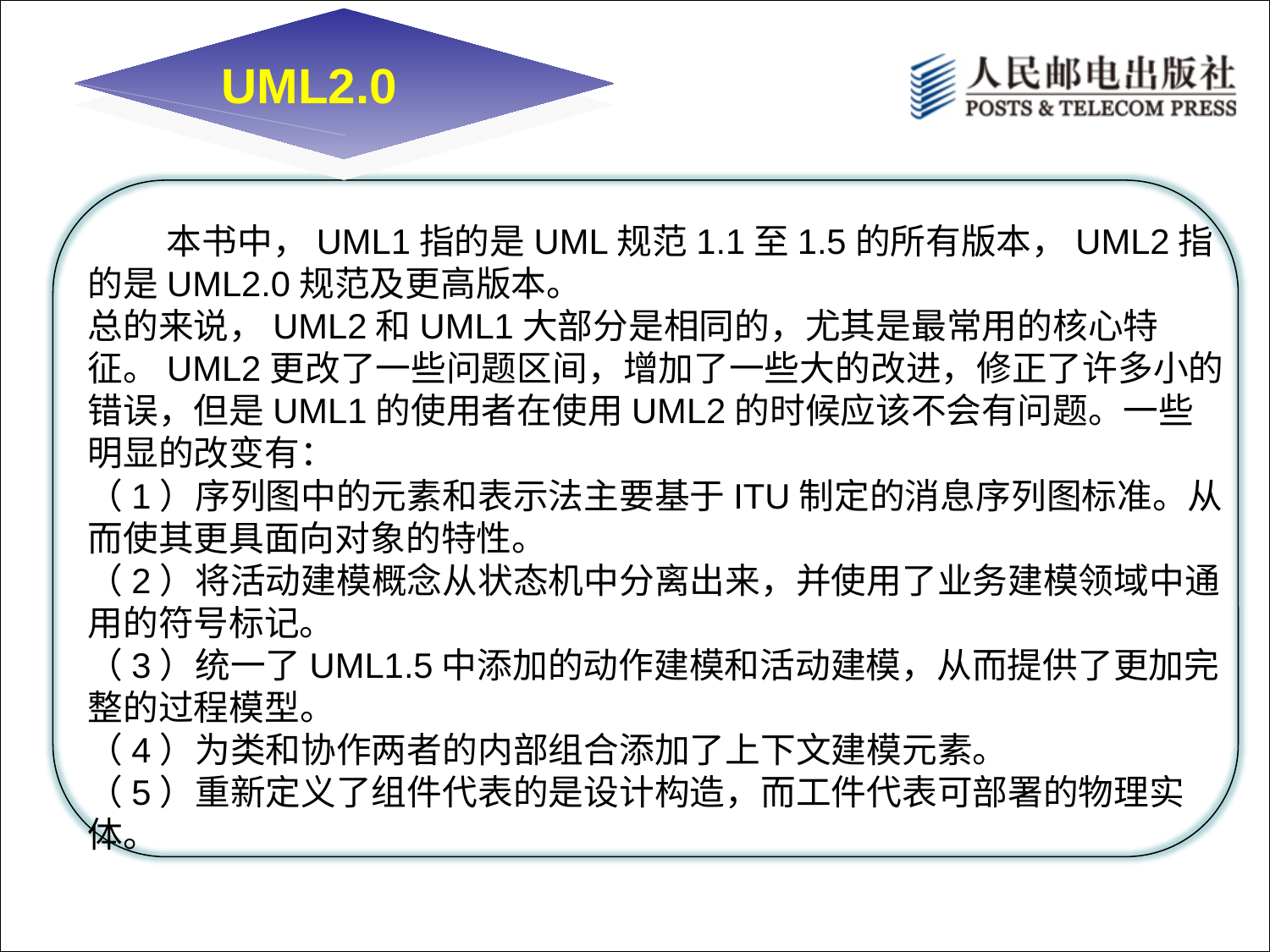

UML2.0

         本书中，UML1指的是UML规范1.1至1.5的所有版本，UML2指的是UML2.0规范及更高版本。
总的来说，UML2和UML1大部分是相同的，尤其是最常用的核心特征。UML2更改了一些问题区间，增加了一些大的改进，修正了许多小的错误，但是UML1的使用者在使用UML2的时候应该不会有问题。一些明显的改变有：
（1）序列图中的元素和表示法主要基于ITU制定的消息序列图标准。从而使其更具面向对象的特性。
（2）将活动建模概念从状态机中分离出来，并使用了业务建模领域中通用的符号标记。
（3）统一了UML1.5中添加的动作建模和活动建模，从而提供了更加完整的过程模型。
（4）为类和协作两者的内部组合添加了上下文建模元素。
（5）重新定义了组件代表的是设计构造，而工件代表可部署的物理实体。